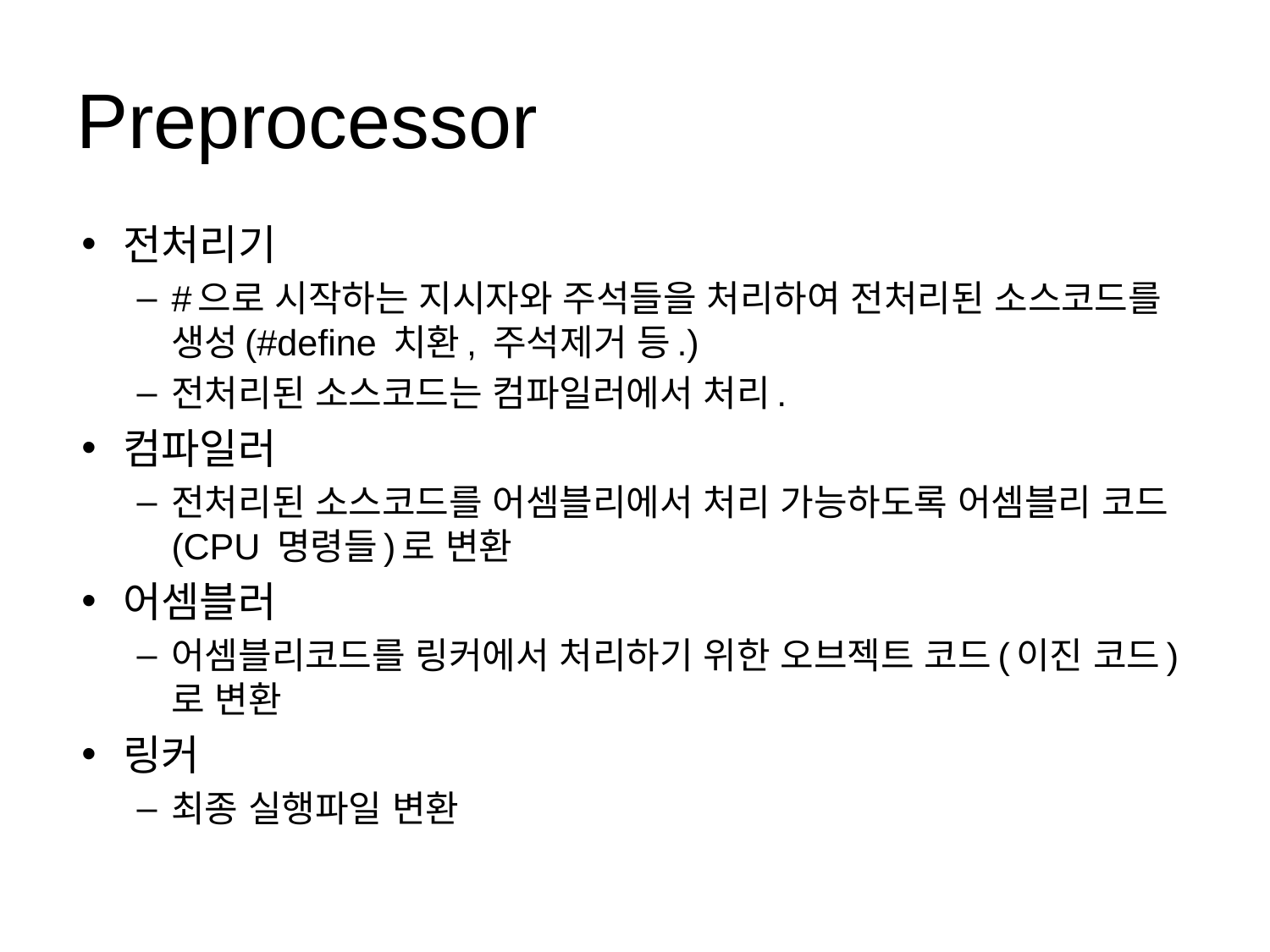

# Preprocessor
전처리기
#으로 시작하는 지시자와 주석들을 처리하여 전처리된 소스코드를 생성(#define 치환, 주석제거 등.)
전처리된 소스코드는 컴파일러에서 처리.
컴파일러
전처리된 소스코드를 어셈블리에서 처리 가능하도록 어셈블리 코드(CPU 명령들)로 변환
어셈블러
어셈블리코드를 링커에서 처리하기 위한 오브젝트 코드(이진 코드)로 변환
링커
최종 실행파일 변환